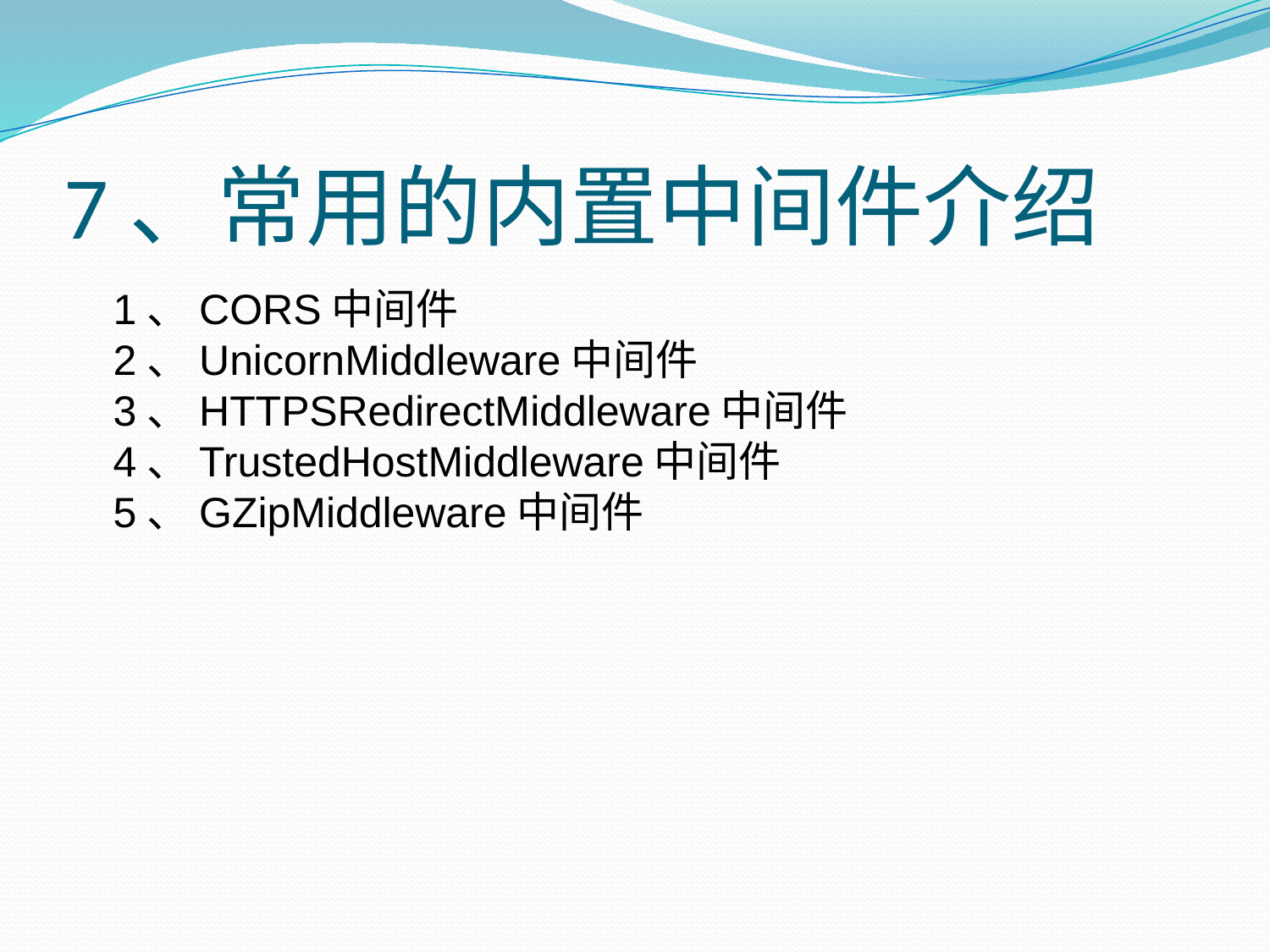

# 7、常用的内置中间件介绍
1、CORS中间件
2、UnicornMiddleware中间件
3、HTTPSRedirectMiddleware中间件
4、TrustedHostMiddleware中间件
5、GZipMiddleware中间件